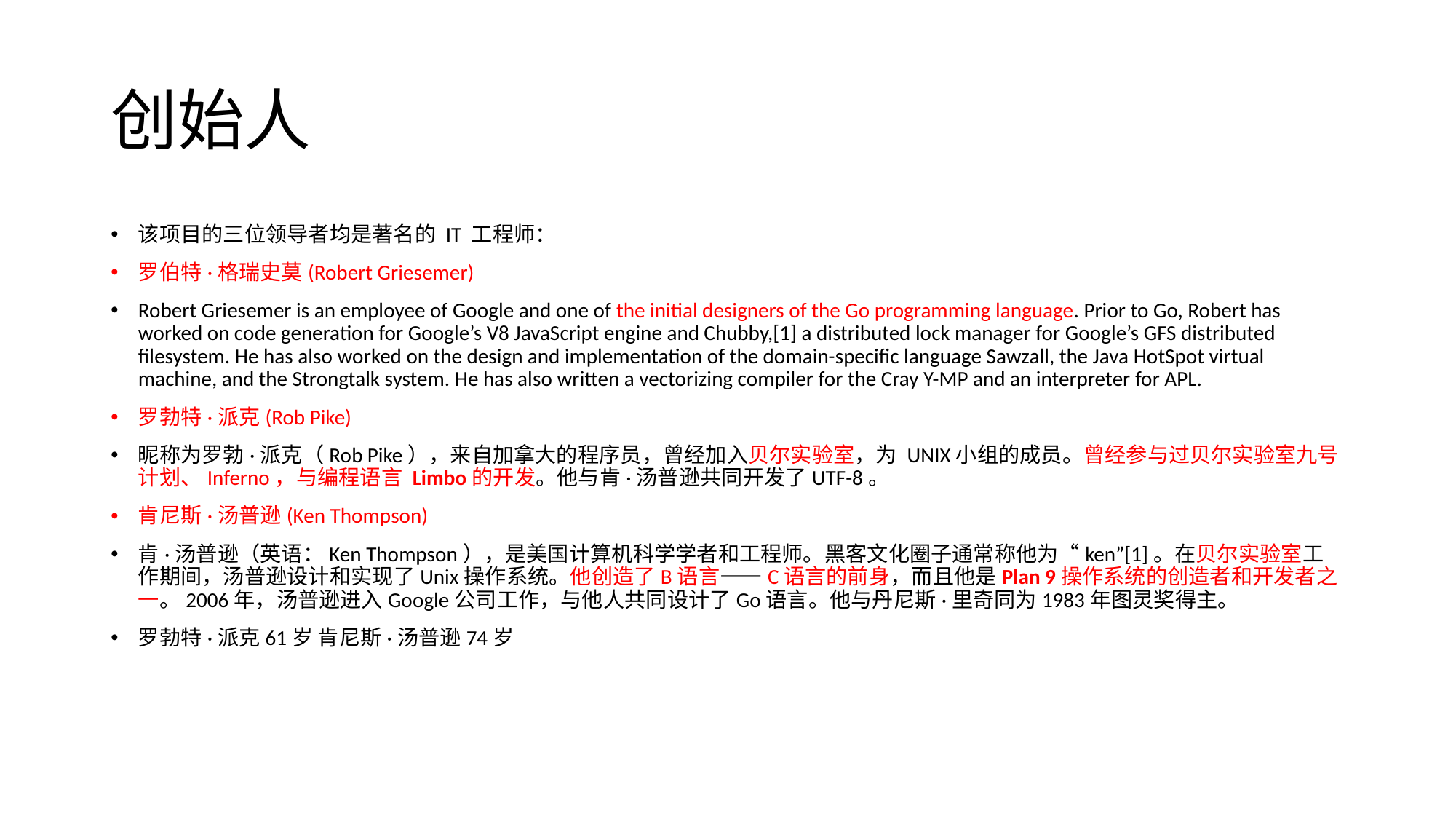

# 创始人
该项目的三位领导者均是著名的 IT 工程师：
罗伯特·格瑞史莫(Robert Griesemer)
Robert Griesemer is an employee of Google and one of the initial designers of the Go programming language. Prior to Go, Robert has worked on code generation for Google’s V8 JavaScript engine and Chubby,[1] a distributed lock manager for Google’s GFS distributed filesystem. He has also worked on the design and implementation of the domain-specific language Sawzall, the Java HotSpot virtual machine, and the Strongtalk system. He has also written a vectorizing compiler for the Cray Y-MP and an interpreter for APL.
罗勃特·派克(Rob Pike)
昵称为罗勃·派克（Rob Pike），来自加拿大的程序员，曾经加入贝尔实验室，为 UNIX小组的成员。曾经参与过贝尔实验室九号计划、Inferno，与编程语言 Limbo的开发。他与肯·汤普逊共同开发了UTF-8。
肯尼斯·汤普逊(Ken Thompson)
肯·汤普逊（英语：Ken Thompson），是美国计算机科学学者和工程师。黑客文化圈子通常称他为“ken”[1]。在贝尔实验室工作期间，汤普逊设计和实现了Unix操作系统。他创造了B语言——C语言的前身，而且他是Plan 9操作系统的创造者和开发者之一。2006年，汤普逊进入Google公司工作，与他人共同设计了Go语言。他与丹尼斯·里奇同为1983年图灵奖得主。
罗勃特·派克61岁 肯尼斯·汤普逊74岁